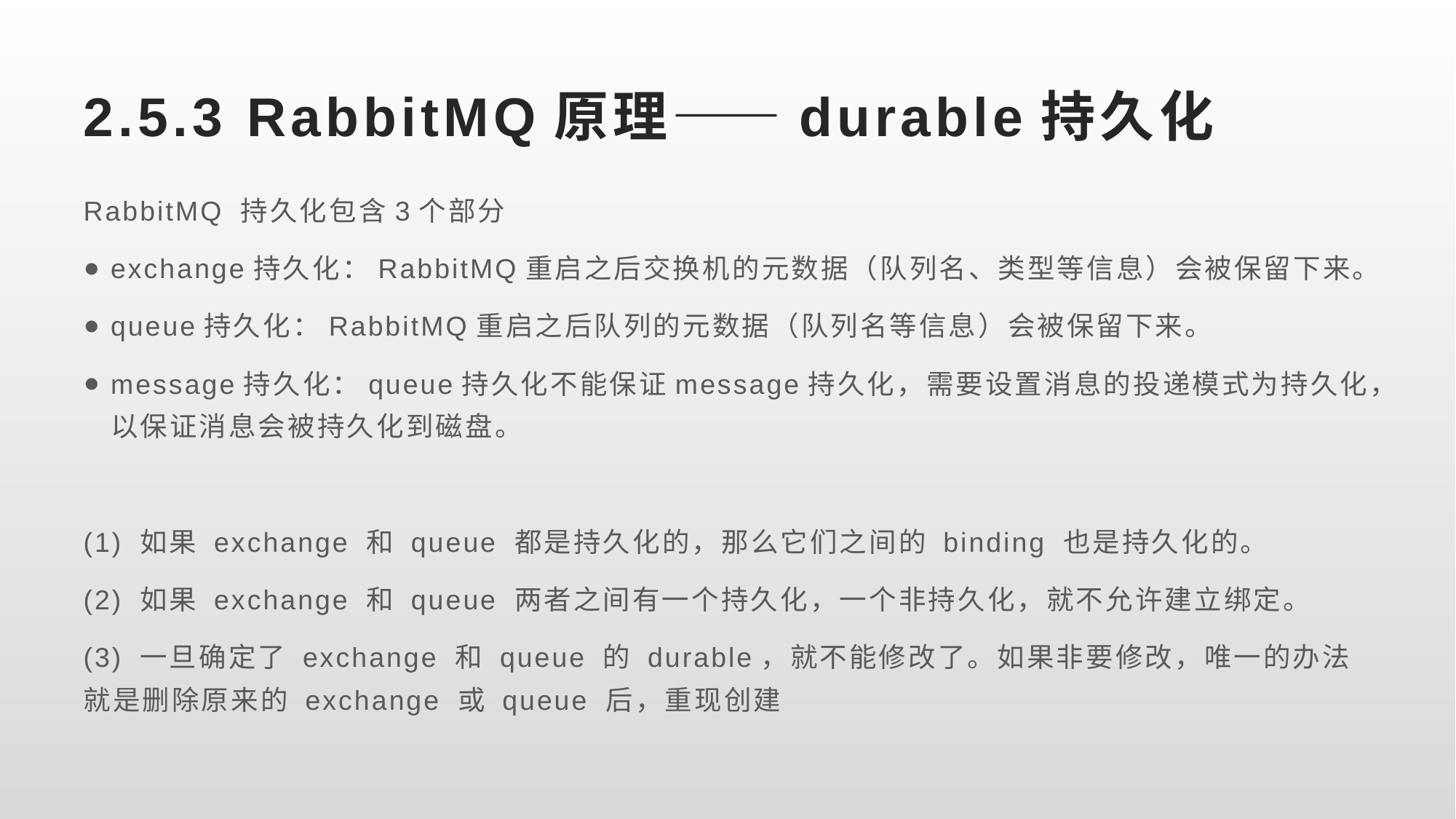

# 2.5.3 RabbitMQ原理——durable持久化
RabbitMQ 持久化包含3个部分
exchange持久化：RabbitMQ重启之后交换机的元数据（队列名、类型等信息）会被保留下来。
queue持久化：RabbitMQ重启之后队列的元数据（队列名等信息）会被保留下来。
message持久化：queue持久化不能保证message持久化，需要设置消息的投递模式为持久化，以保证消息会被持久化到磁盘。

(1) 如果 exchange 和 queue 都是持久化的，那么它们之间的 binding 也是持久化的。
(2) 如果 exchange 和 queue 两者之间有一个持久化，一个非持久化，就不允许建立绑定。
(3) 一旦确定了 exchange 和 queue 的 durable，就不能修改了。如果非要修改，唯一的办法就是删除原来的 exchange 或 queue 后，重现创建